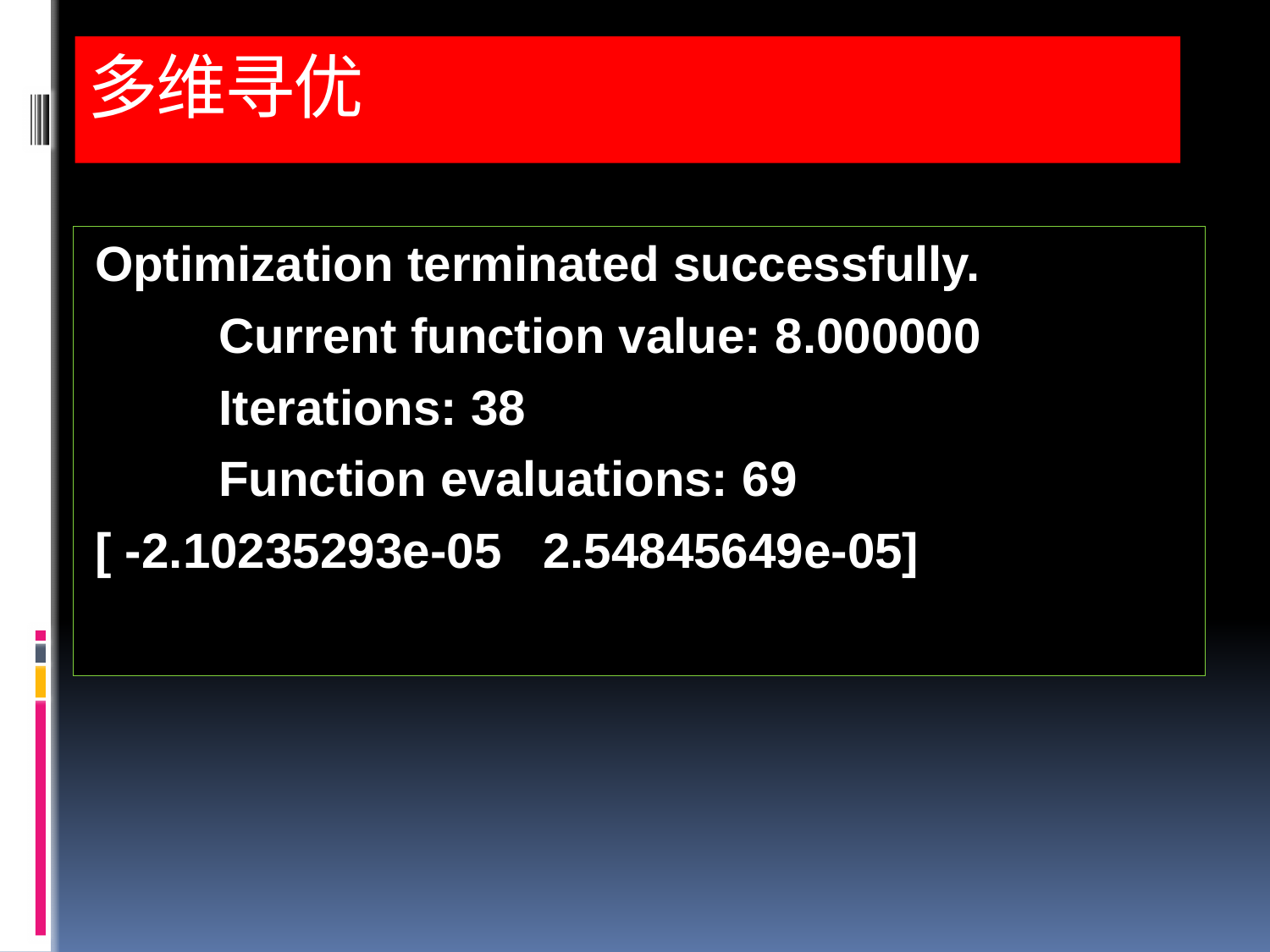

# 多维寻优
Optimization terminated successfully.
         Current function value: 8.000000
         Iterations: 38
         Function evaluations: 69
[ -2.10235293e-05   2.54845649e-05]